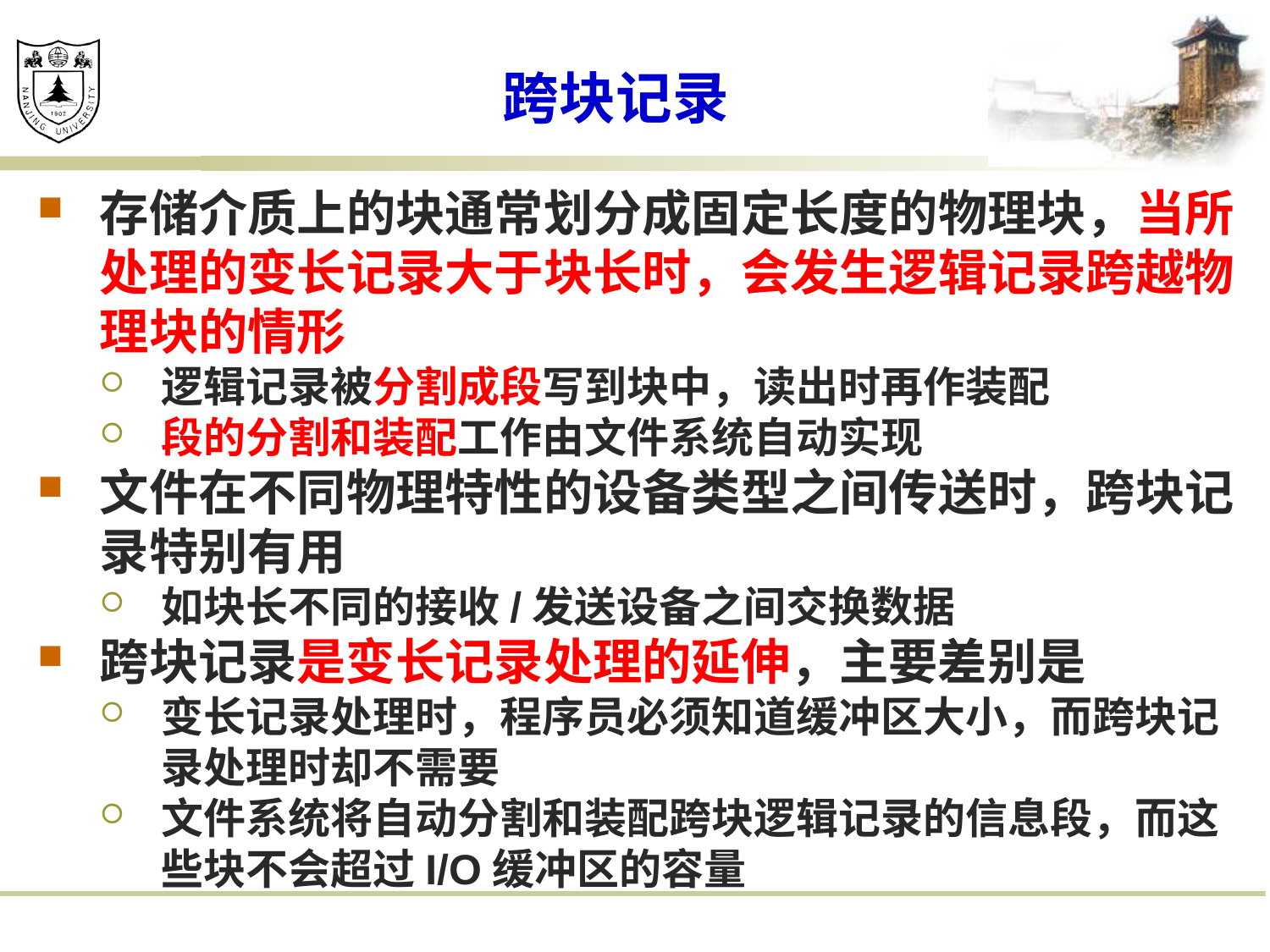

# 跨块记录
存储介质上的块通常划分成固定长度的物理块，当所处理的变长记录大于块长时，会发生逻辑记录跨越物理块的情形
逻辑记录被分割成段写到块中，读出时再作装配
段的分割和装配工作由文件系统自动实现
文件在不同物理特性的设备类型之间传送时，跨块记录特别有用
如块长不同的接收/发送设备之间交换数据
跨块记录是变长记录处理的延伸，主要差别是
变长记录处理时，程序员必须知道缓冲区大小，而跨块记录处理时却不需要
文件系统将自动分割和装配跨块逻辑记录的信息段，而这些块不会超过I/O缓冲区的容量
37